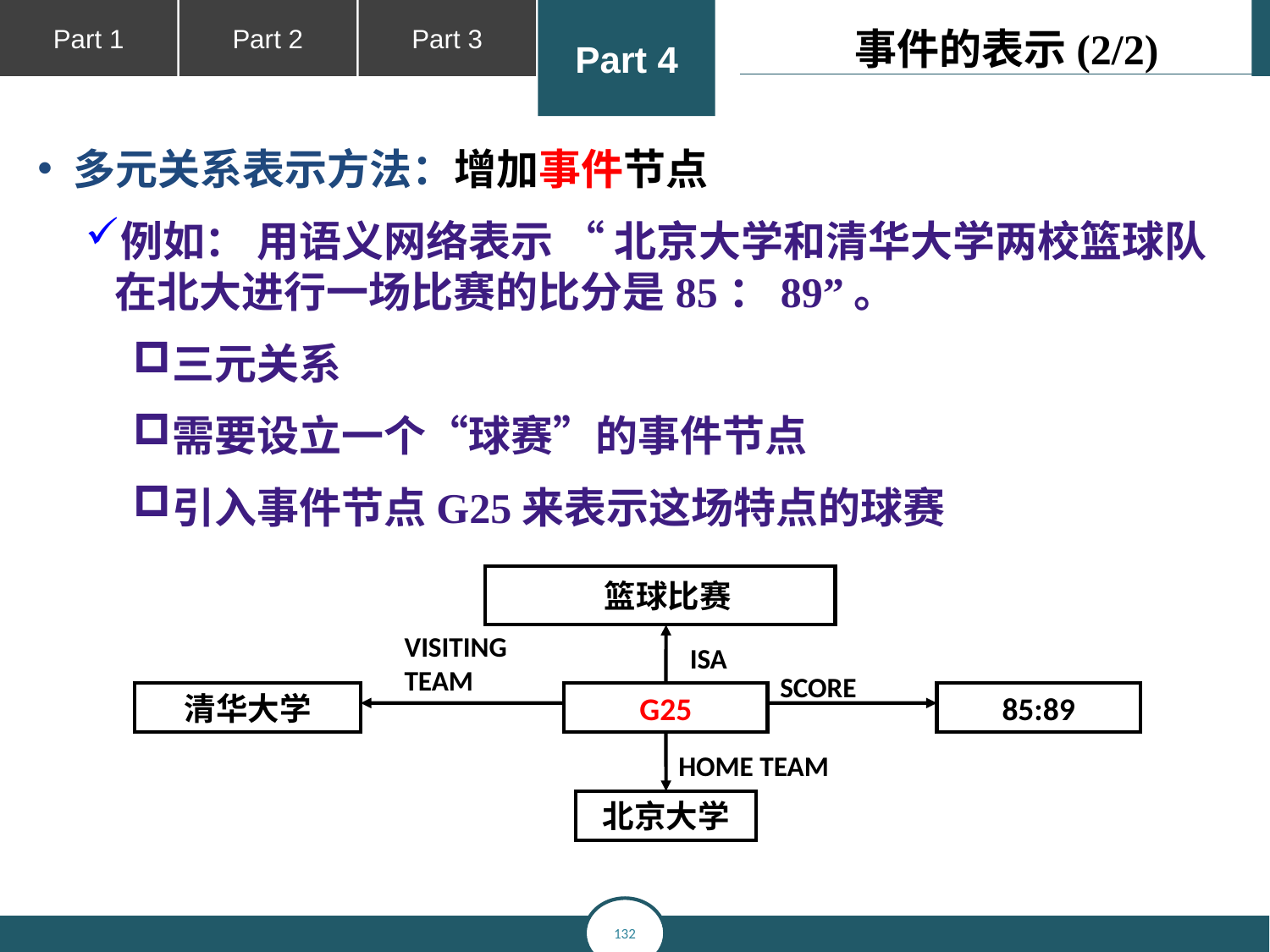

事件的表示(2/2)
多元关系表示方法：增加事件节点
例如： 用语义网络表示 “ 北京大学和清华大学两校篮球队在北大进行一场比赛的比分是85：89”。
三元关系
需要设立一个“球赛”的事件节点
引入事件节点G25来表示这场特点的球赛
 篮球比赛
VISITING    TEAM

ISA
SCORE
清华大学
G25
85:89

HOME TEAM
北京大学